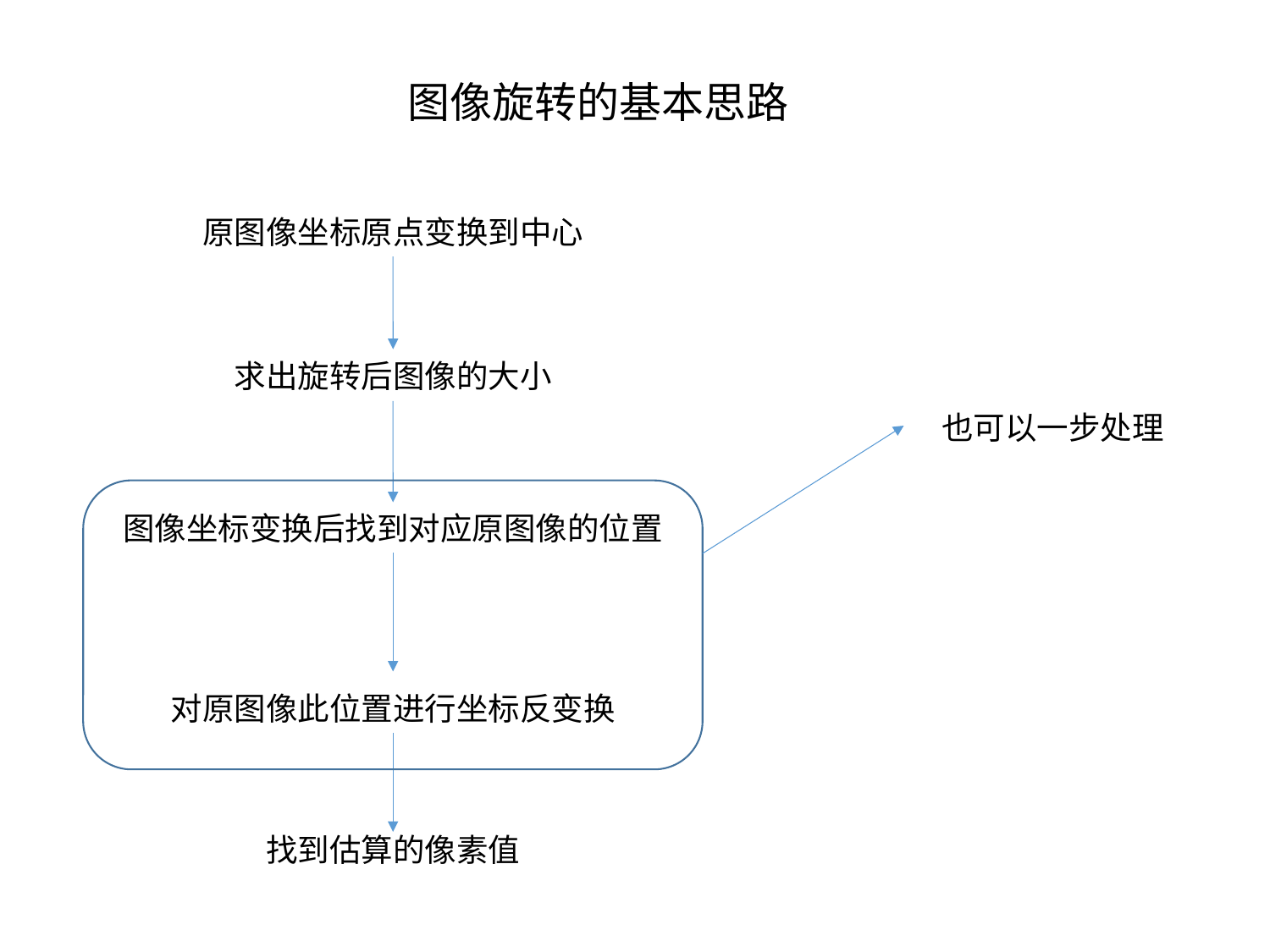

图像旋转的基本思路
原图像坐标原点变换到中心
求出旋转后图像的大小
也可以一步处理

图像坐标变换后找到对应原图像的位置
对原图像此位置进行坐标反变换
找到估算的像素值